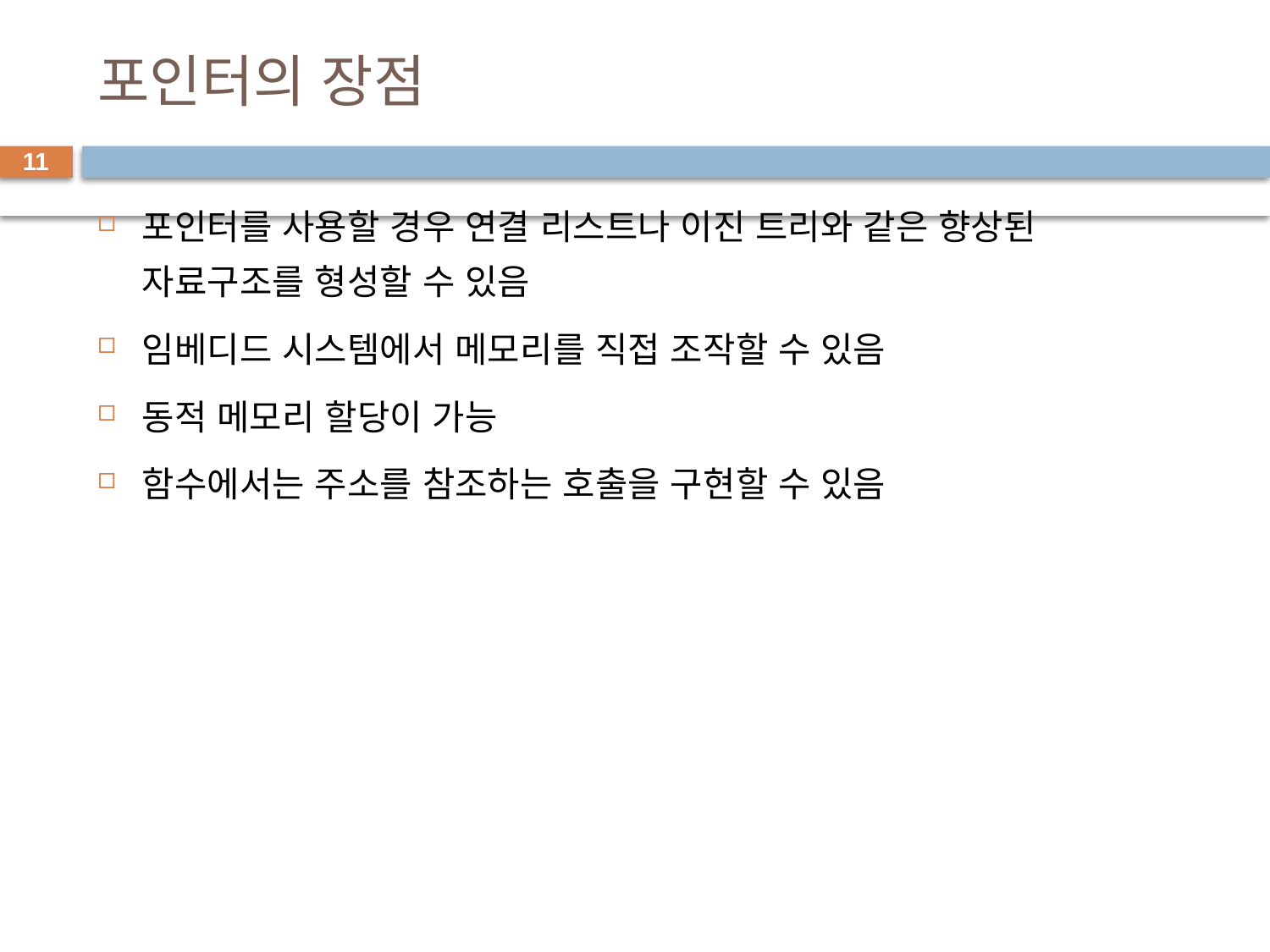

# 포인터의 장점
11
포인터를 사용할 경우 연결 리스트나 이진 트리와 같은 향상된 자료구조를 형성할 수 있음
임베디드 시스템에서 메모리를 직접 조작할 수 있음
동적 메모리 할당이 가능
함수에서는 주소를 참조하는 호출을 구현할 수 있음